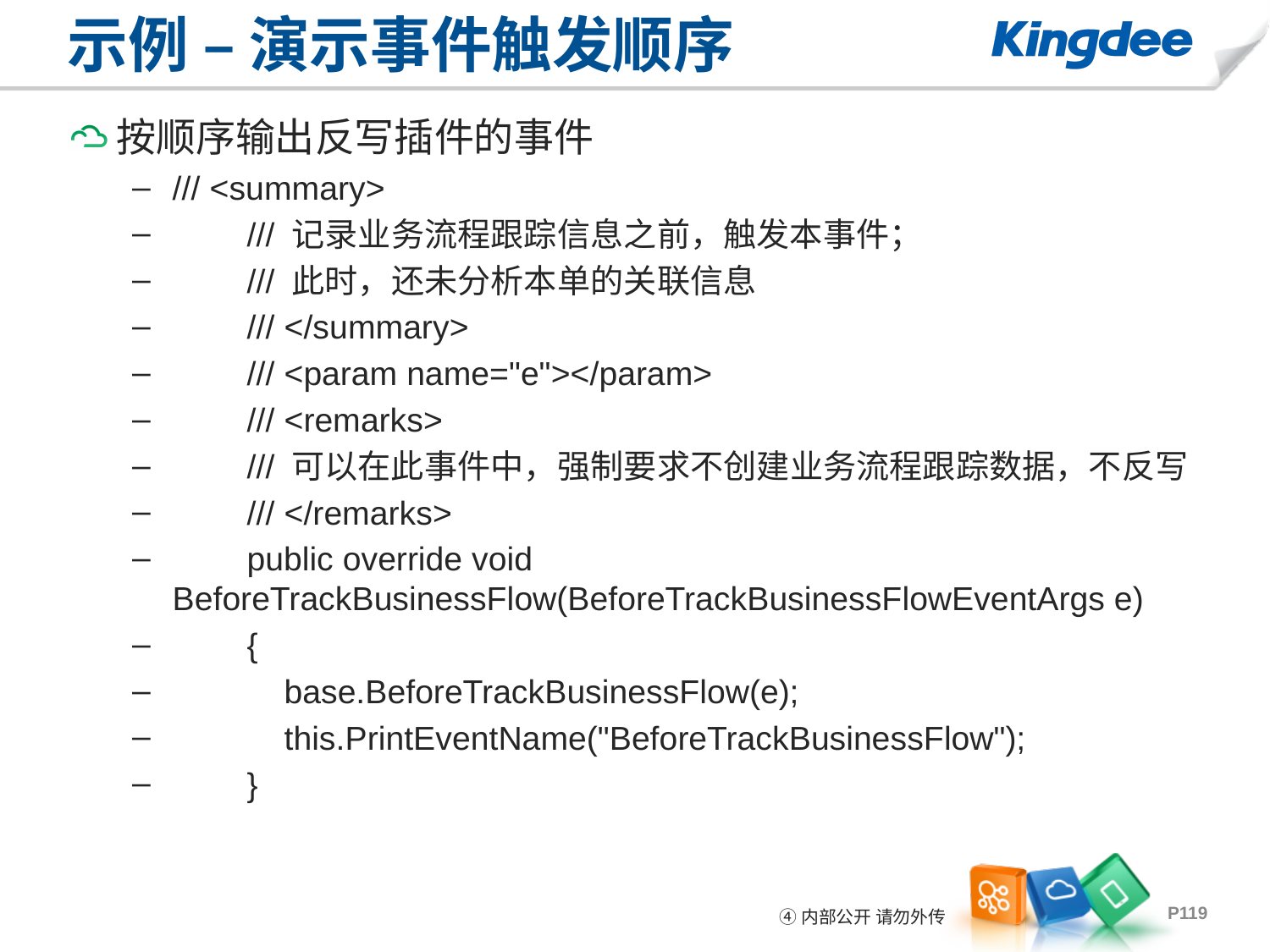

# 示例 – 演示事件触发顺序
按顺序输出反写插件的事件
/// <summary>
        /// 记录业务流程跟踪信息之前，触发本事件；
        /// 此时，还未分析本单的关联信息
        /// </summary>
        /// <param name="e"></param>
        /// <remarks>
        /// 可以在此事件中，强制要求不创建业务流程跟踪数据，不反写
        /// </remarks>
        public override void BeforeTrackBusinessFlow(BeforeTrackBusinessFlowEventArgs e)
        {
            base.BeforeTrackBusinessFlow(e);
            this.PrintEventName("BeforeTrackBusinessFlow");
        }